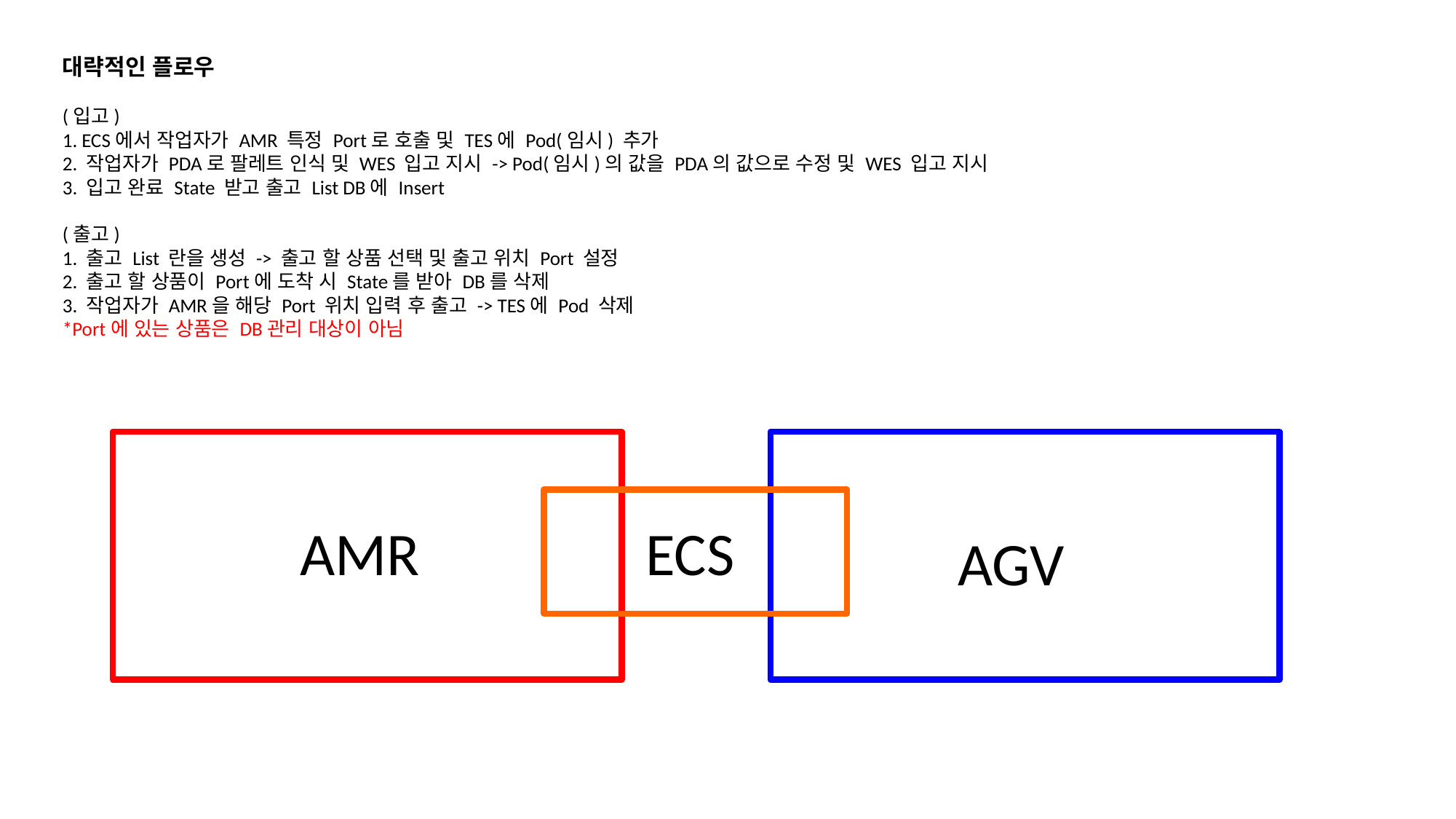

대략적인 플로우

(입고)
1. ECS에서 작업자가 AMR 특정 Port로 호출 및 TES에 Pod(임시) 추가
2. 작업자가 PDA로 팔레트 인식 및 WES 입고 지시 -> Pod(임시)의 값을 PDA의 값으로 수정 및 WES 입고 지시
3. 입고 완료 State 받고 출고 List DB에 Insert

(출고)
1. 출고 List 란을 생성 -> 출고 할 상품 선택 및 출고 위치 Port 설정
2. 출고 할 상품이 Port에 도착 시 State를 받아 DB를 삭제
3. 작업자가 AMR을 해당 Port 위치 입력 후 출고 -> TES에 Pod 삭제
*Port에 있는 상품은 DB관리 대상이 아님

AMR
ECS
AGV